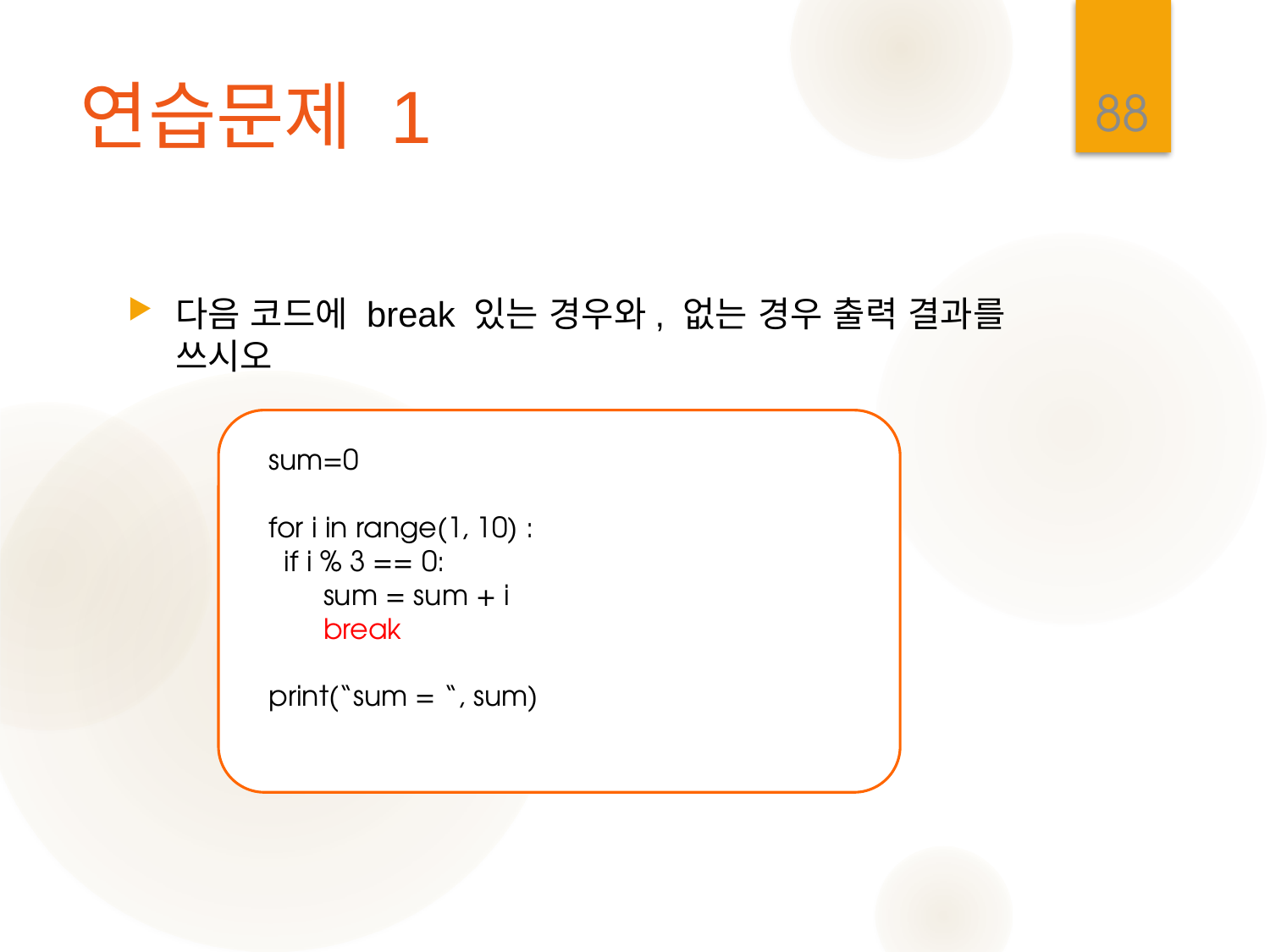

88
# 연습문제 1
다음 코드에 break 있는 경우와, 없는 경우 출력 결과를 쓰시오

sum=0

for i in range(1, 10) :
  if i % 3 == 0:
       sum = sum + i
       break

print(“sum = “, sum)